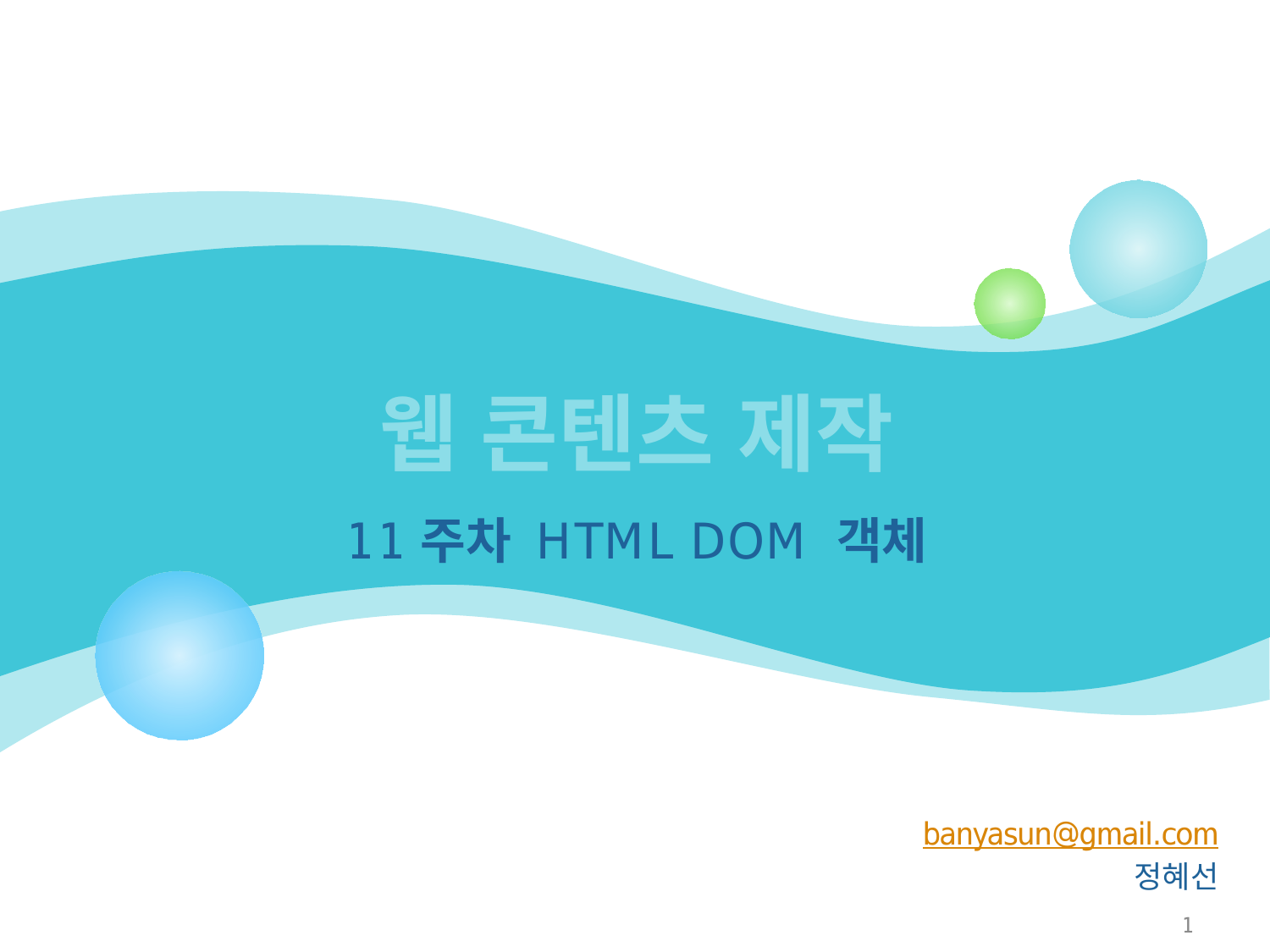

# 웹 콘텐츠 제작
11주차 HTML DOM 객체
banyasun@gmail.com
정혜선
1